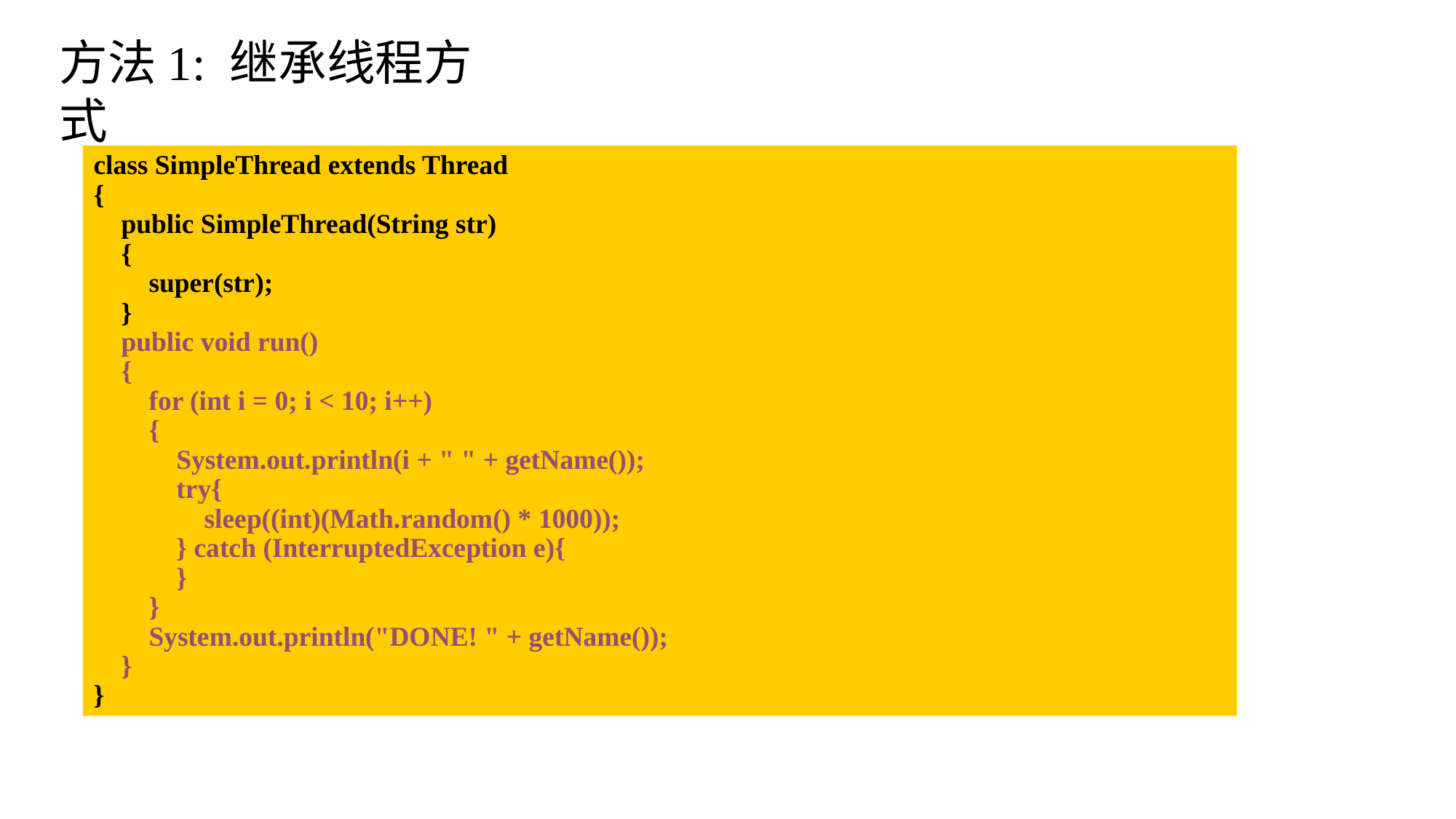

方法1: 继承线程方式
class SimpleThread extends Thread
{
    public SimpleThread(String str)
    {
        super(str);
    }
    public void run()
    {
        for (int i = 0; i < 10; i++)
        {
            System.out.println(i + " " + getName());
            try{
                sleep((int)(Math.random() * 1000));
            } catch (InterruptedException e){
            }
        }
        System.out.println("DONE! " + getName());
    }
}